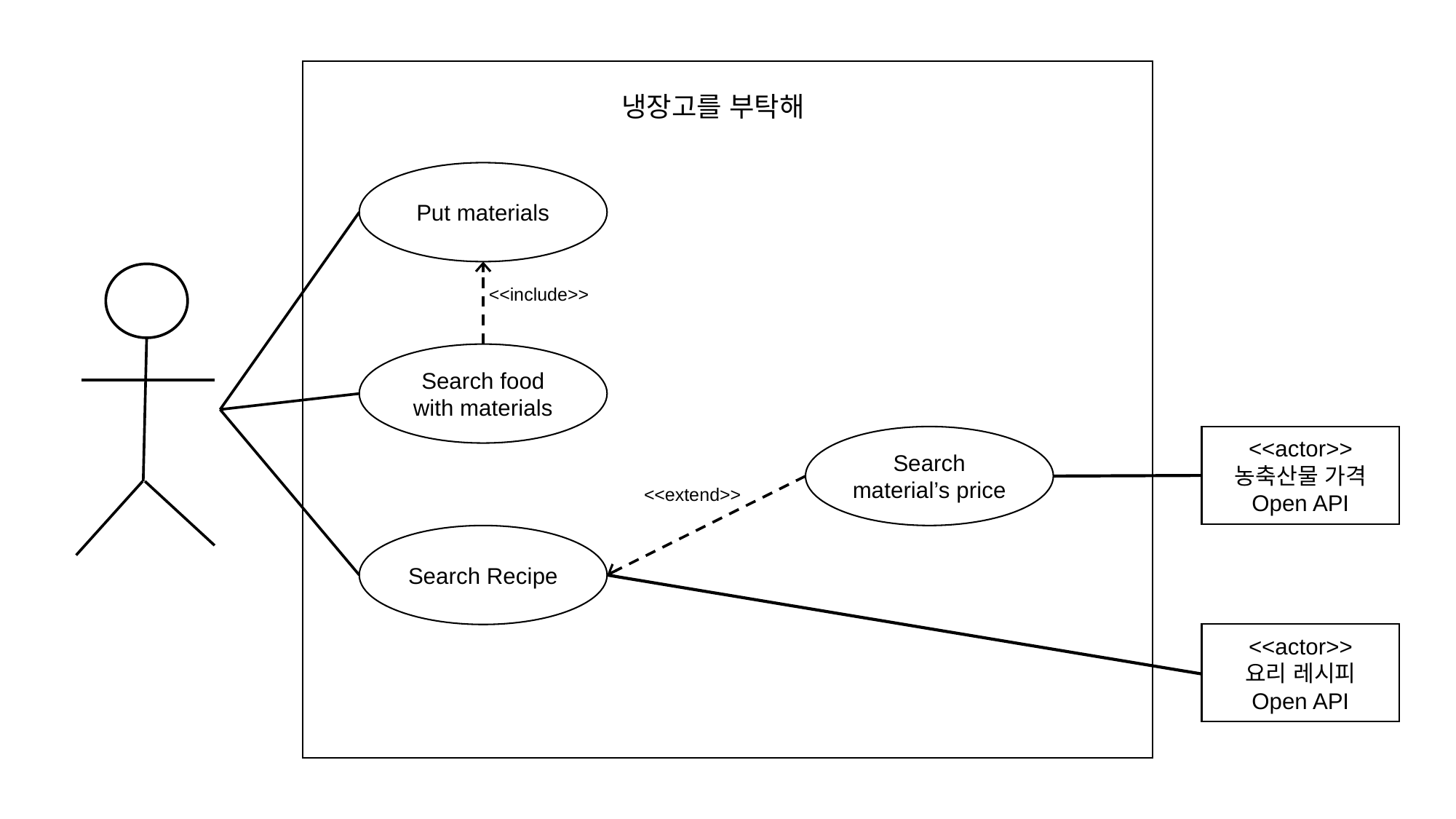

재료검색 더 세분화 하기

냉장고를 부탁해
Put materials

<<include>>
Search food
with materials
<<actor>>
농축산물 가격
Open API
Search material’s price
<<extend>>
Search Recipe
<<actor>>
요리 레시피
Open API